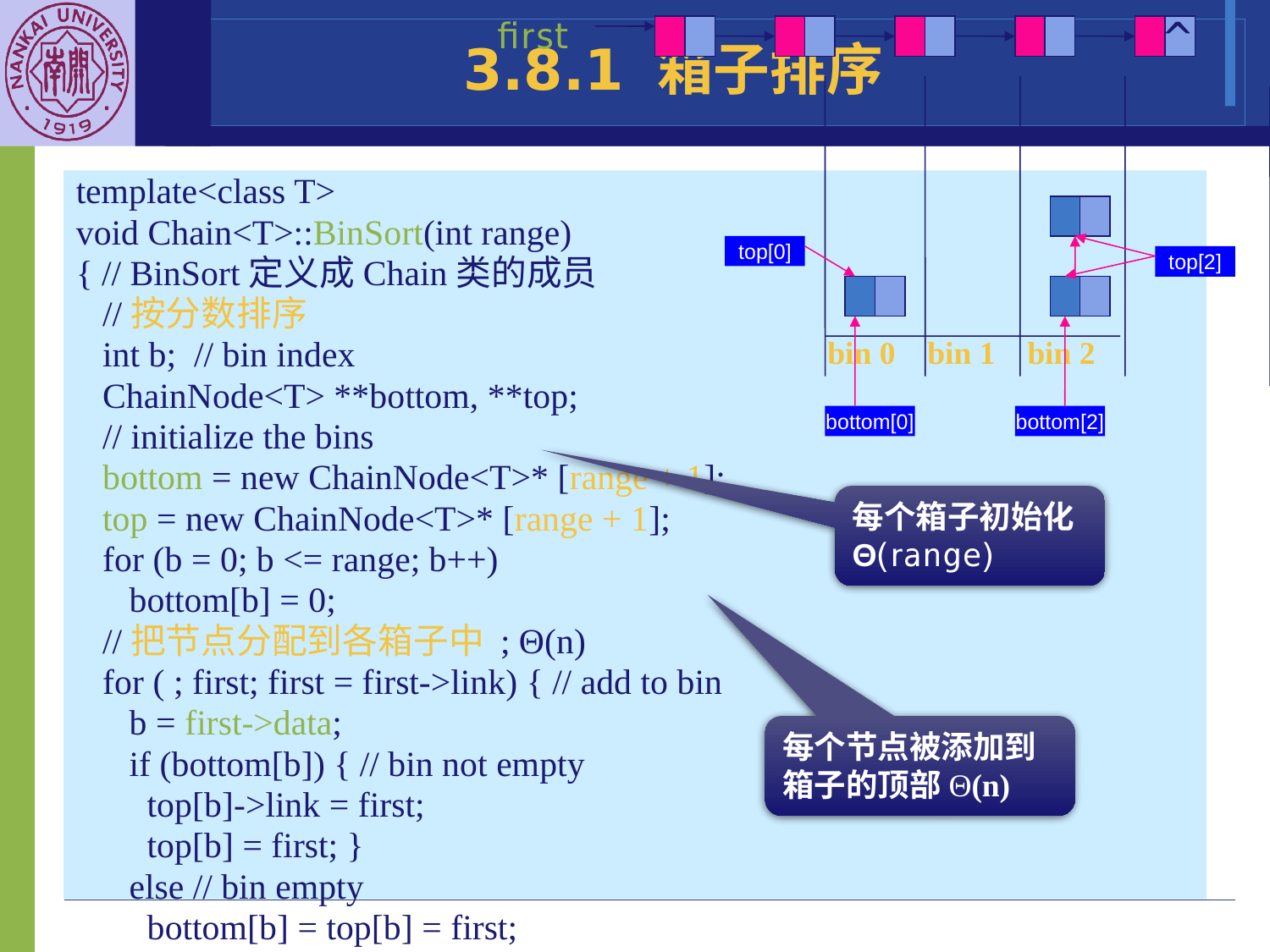

first

^

# 3.8.1 箱子排序

template<class T>
void Chain<T>::BinSort(int range)
{ // BinSort定义成Chain类的成员
   //按分数排序
   int b;  // bin index
   ChainNode<T> **bottom, **top;
   // initialize the bins
   bottom = new ChainNode<T>* [range + 1];
   top = new ChainNode<T>* [range + 1];
   for (b = 0; b <= range; b++)
      bottom[b] = 0;
   //把节点分配到各箱子中 ; Θ(n)
   for ( ; first; first = first->link) { // add to bin
      b = first->data;
      if (bottom[b]) { // bin not empty
        top[b]->link = first;
        top[b] = first; }
      else // bin empty
        bottom[b] = top[b] = first;
   }

top[0]

top[2]

bin 0
bin 1
bin 2

bottom[0]
bottom[2]
每个箱子初始化Θ(range)
每个节点被添加到箱子的顶部Θ(n)
60